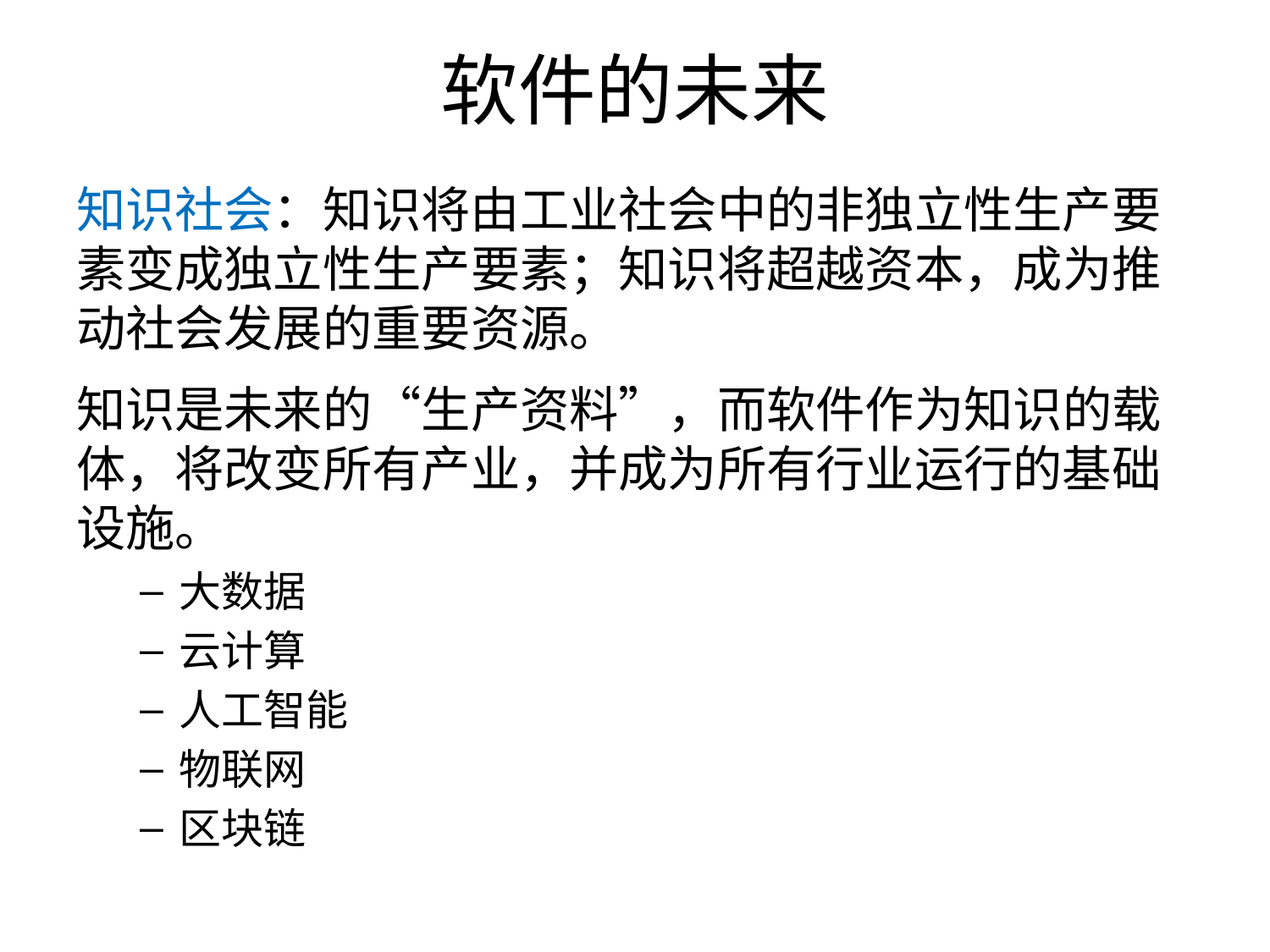

# 软件的未来
知识社会：知识将由工业社会中的非独立性生产要素变成独立性生产要素；知识将超越资本，成为推动社会发展的重要资源。
知识是未来的“生产资料”，而软件作为知识的载体，将改变所有产业，并成为所有行业运行的基础设施。
大数据
云计算
人工智能
物联网
区块链